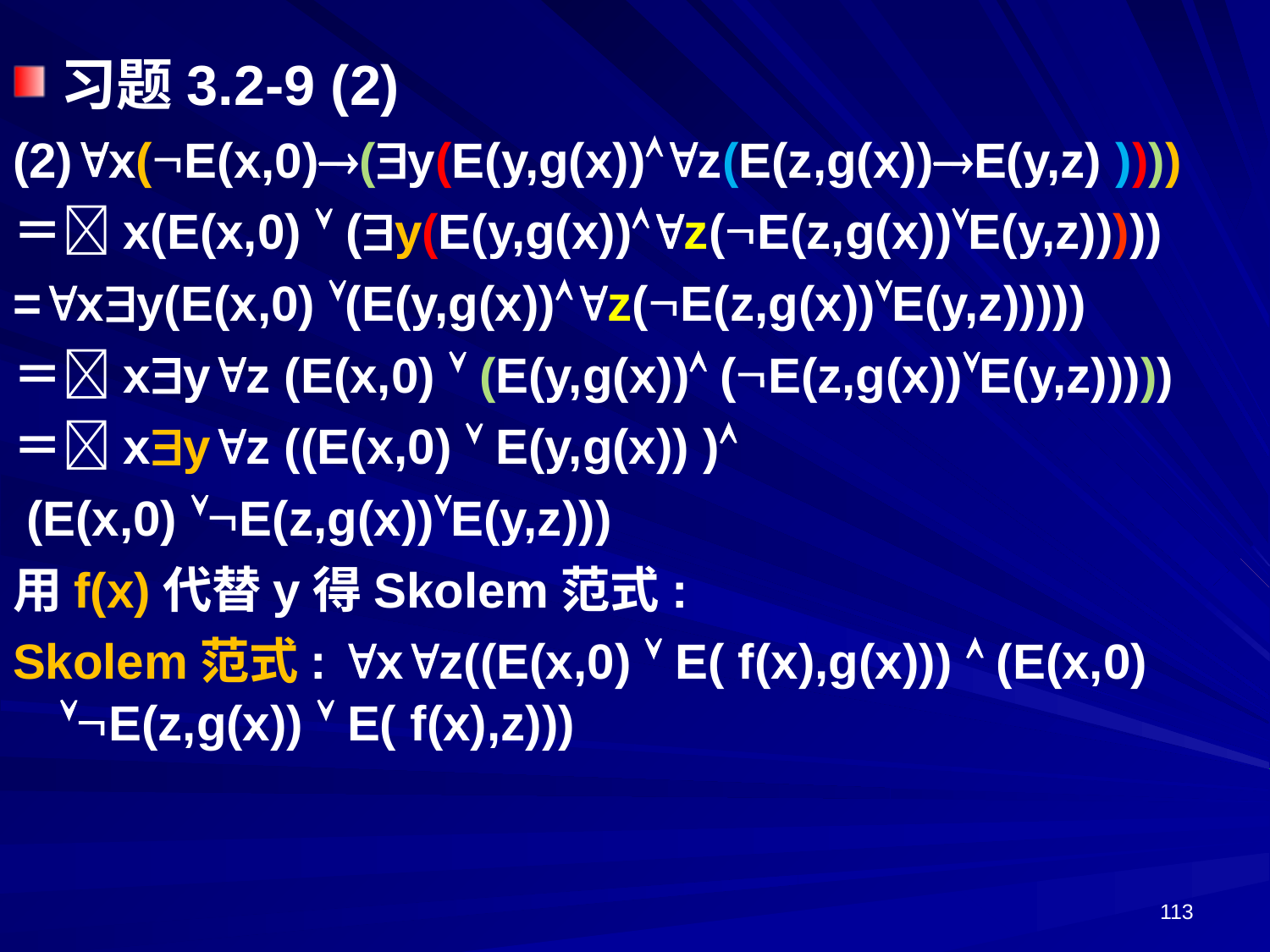

习题3.2-9 (2)
(2)∀x(¬E(x,0)→(∃y(E(y,g(x))∧∀z(E(z,g(x))→E(y,z) ))))
＝∀x(E(x,0) ∨ (∃y(E(y,g(x))∧∀z(¬E(z,g(x))∨E(y,z)))))
=∀x∃y(E(x,0) ∨(E(y,g(x))∧∀z(¬E(z,g(x))∨E(y,z)))))
＝∀x∃y∀z (E(x,0) ∨ (E(y,g(x))∧ (¬E(z,g(x))∨E(y,z)))))
＝∀x∃y∀z ((E(x,0) ∨ E(y,g(x)) )∧
 (E(x,0) ∨¬E(z,g(x))∨E(y,z)))
用f(x)代替y得Skolem范式:
Skolem范式: ∀x∀z((E(x,0) ∨ E( f(x),g(x))) ∧ (E(x,0) ∨¬E(z,g(x)) ∨ E( f(x),z)))

113